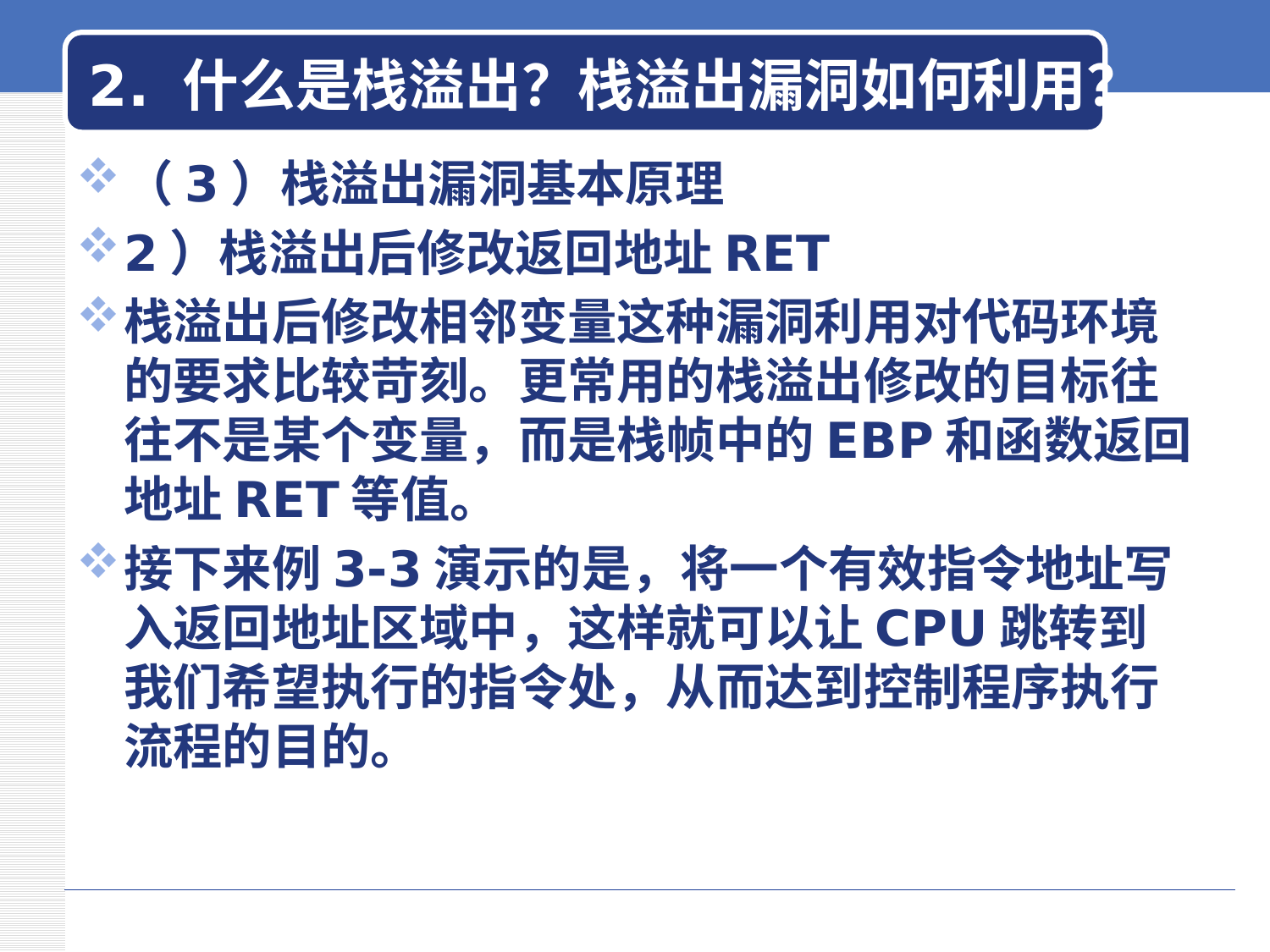

# 2. 什么是栈溢出？栈溢出漏洞如何利用？
（3）栈溢出漏洞基本原理
2）栈溢出后修改返回地址RET
栈溢出后修改相邻变量这种漏洞利用对代码环境的要求比较苛刻。更常用的栈溢出修改的目标往往不是某个变量，而是栈帧中的EBP和函数返回地址RET等值。
接下来例3-3演示的是，将一个有效指令地址写入返回地址区域中，这样就可以让CPU跳转到我们希望执行的指令处，从而达到控制程序执行流程的目的。